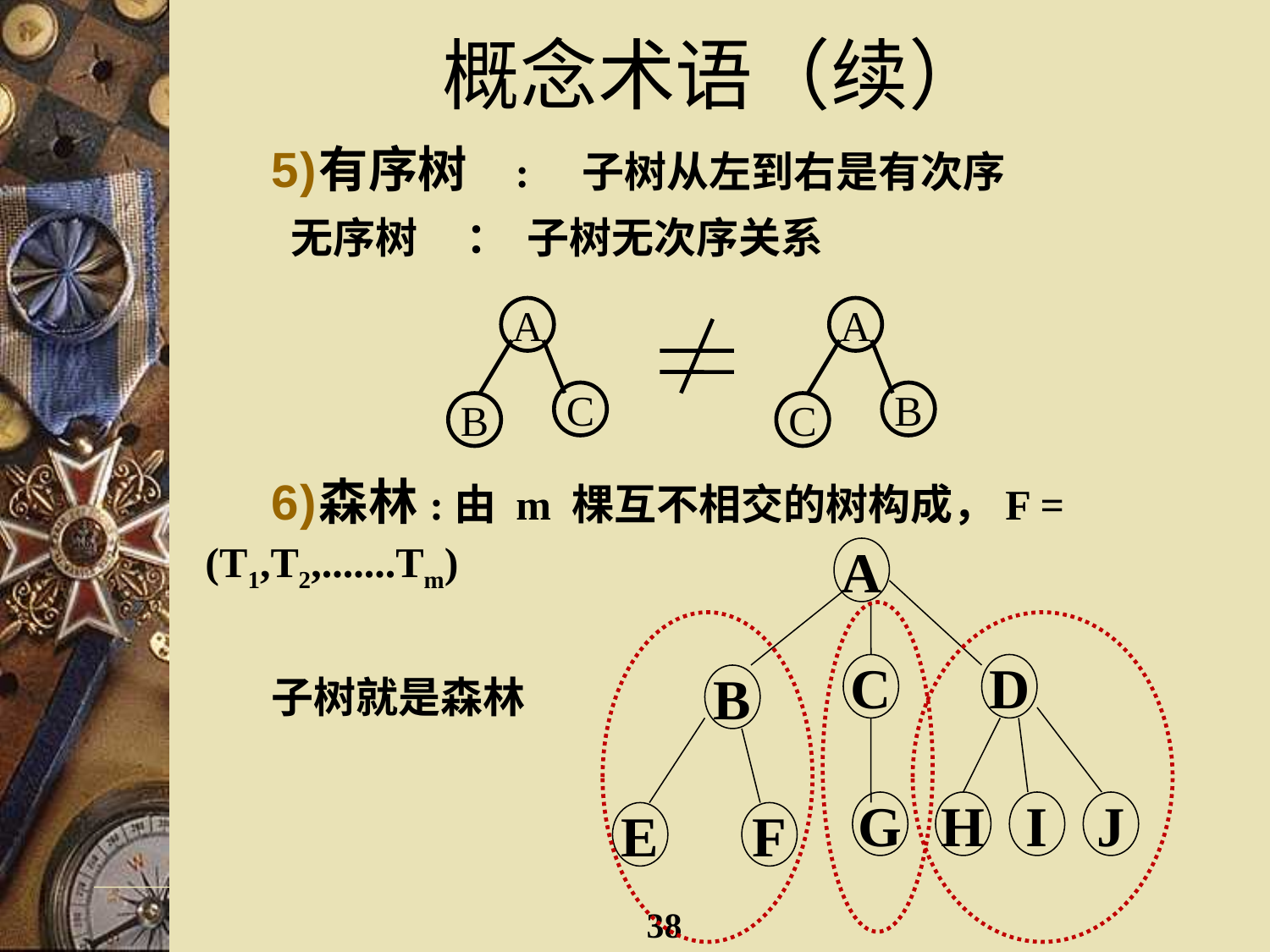

# 概念术语（续）
有序树    :    子树从左到右是有次序
 无序树     ：  子树无次序关系

森林:由 m 棵互不相交的树构成，F = (T1,T2,.......Tm)

子树就是森林

A

C
B
A

B
C

A

C
D
B

G
H
I
J
E
F